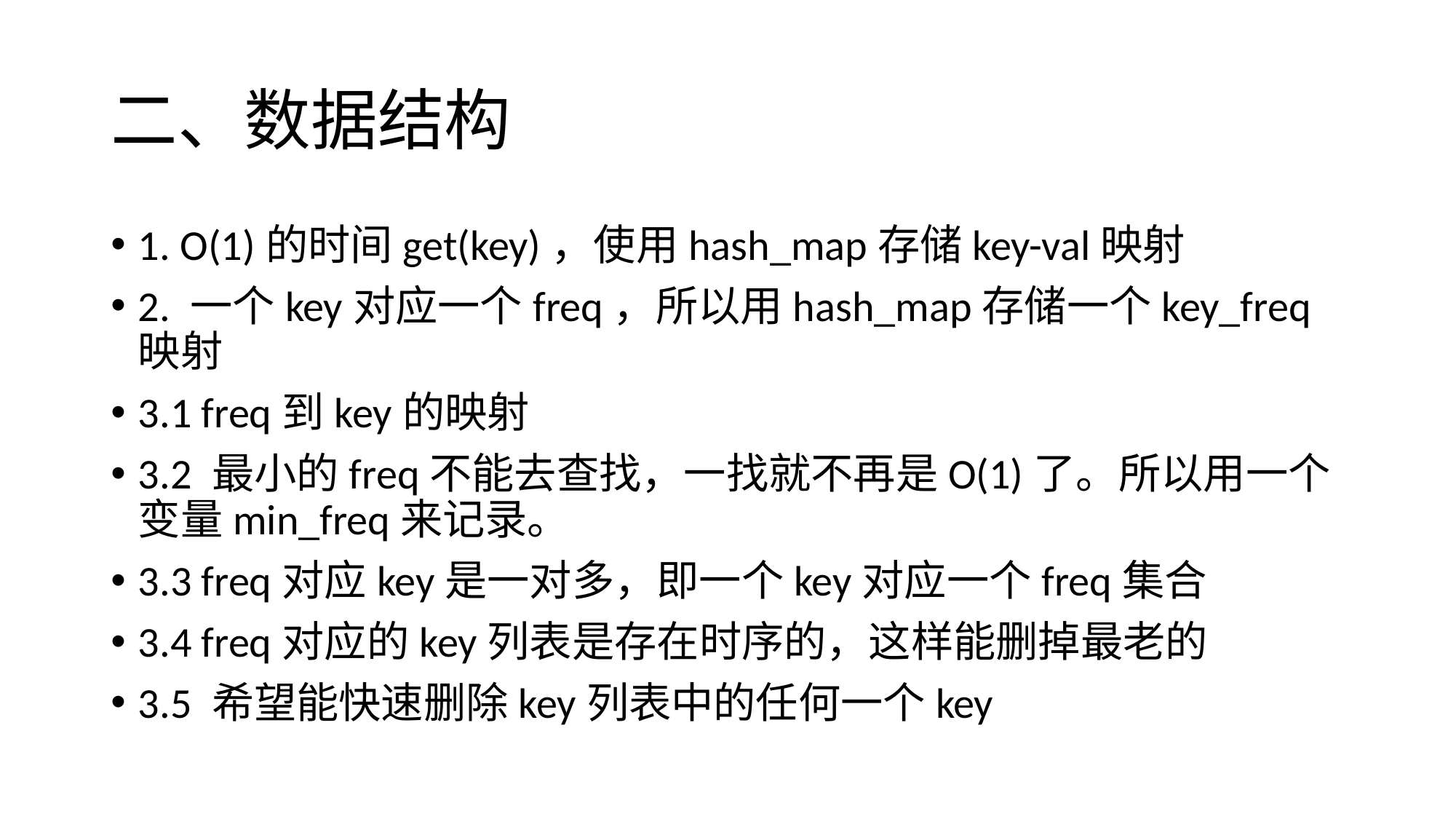

# 二、数据结构
1. O(1)的时间get(key)，使用hash_map存储key-val映射
2. 一个key对应一个freq，所以用hash_map存储一个key_freq映射
3.1 freq到key的映射
3.2 最小的freq不能去查找，一找就不再是O(1)了。所以用一个变量min_freq来记录。
3.3 freq对应key是一对多，即一个key对应一个freq集合
3.4 freq对应的key列表是存在时序的，这样能删掉最老的
3.5 希望能快速删除key列表中的任何一个key